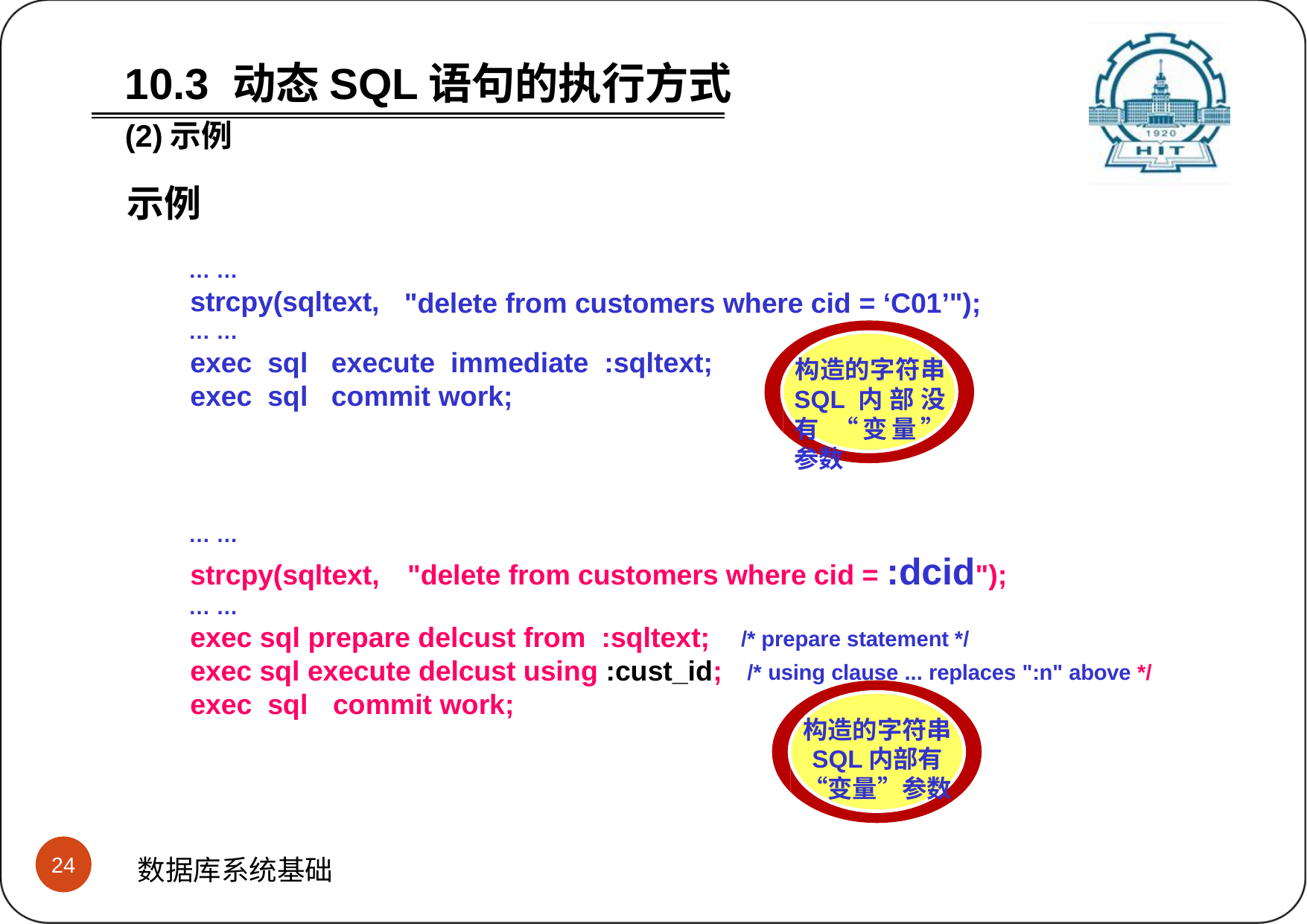

# 10.3 动态SQL语句的执行方式
(2)示例
示例
… …
strcpy(sqltext,
… …
"delete from customers where cid = ‘C01’");

exec  sql exec  sql
execute  immediate  :sqltext; commit work;
构造的字符串 SQL内部没有 “变量”参数
… …
strcpy(sqltext,	"delete from customers where cid = :dcid");
… …
exec sql prepare delcust from  :sqltext; exec sql execute delcust using :cust_id; exec  sql	commit work;
/* prepare statement */
/* using clause ... replaces ":n" above */

构造的字符串 SQL内部有 “变量”参数